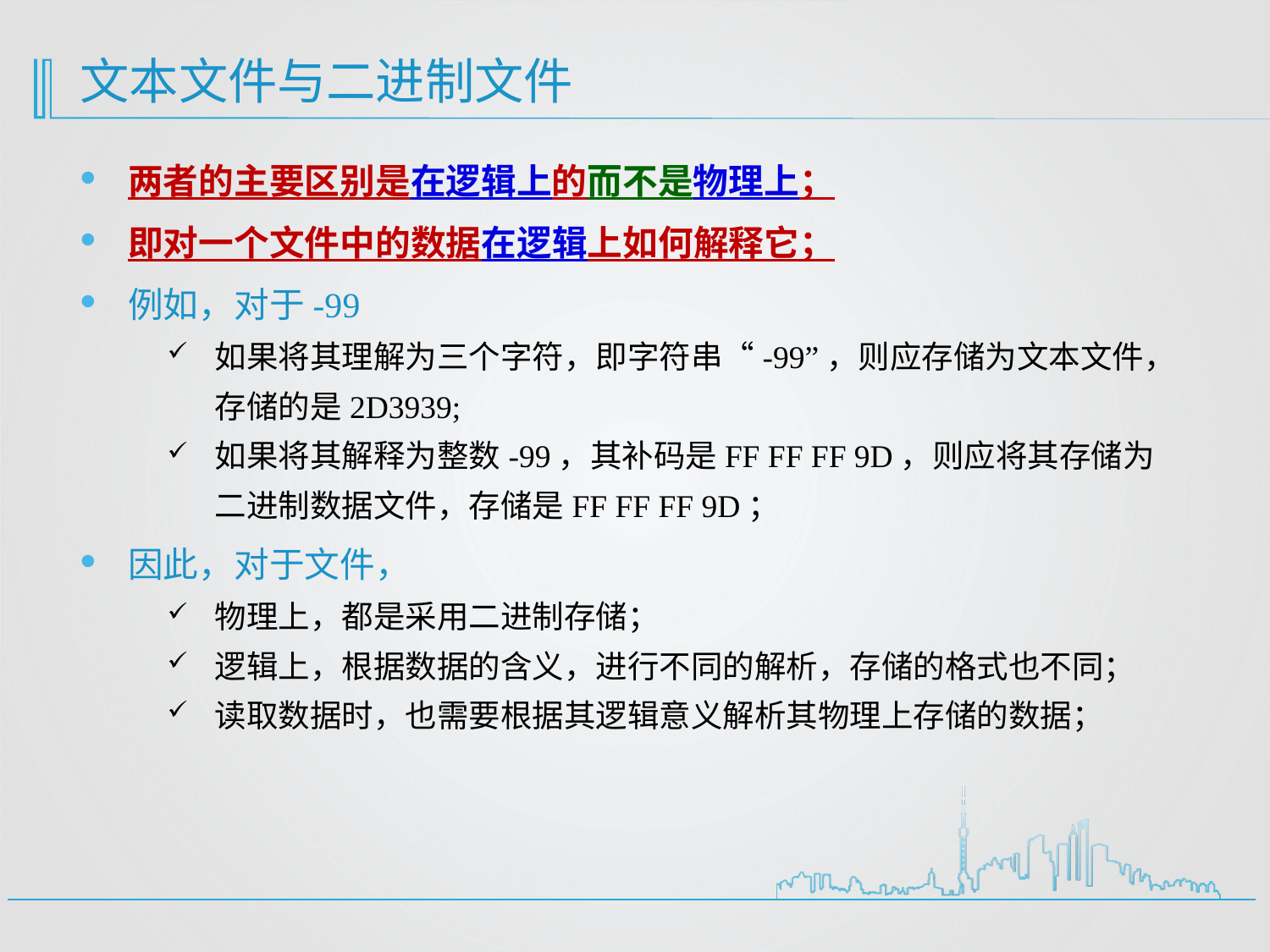

# 文本文件与二进制文件
两者的主要区别是在逻辑上的而不是物理上；
即对一个文件中的数据在逻辑上如何解释它；
例如，对于-99
如果将其理解为三个字符，即字符串“-99”，则应存储为文本文件，存储的是2D3939;
如果将其解释为整数-99，其补码是FF FF FF 9D，则应将其存储为二进制数据文件，存储是FF FF FF 9D；
因此，对于文件，
物理上，都是采用二进制存储；
逻辑上，根据数据的含义，进行不同的解析，存储的格式也不同；
读取数据时，也需要根据其逻辑意义解析其物理上存储的数据；